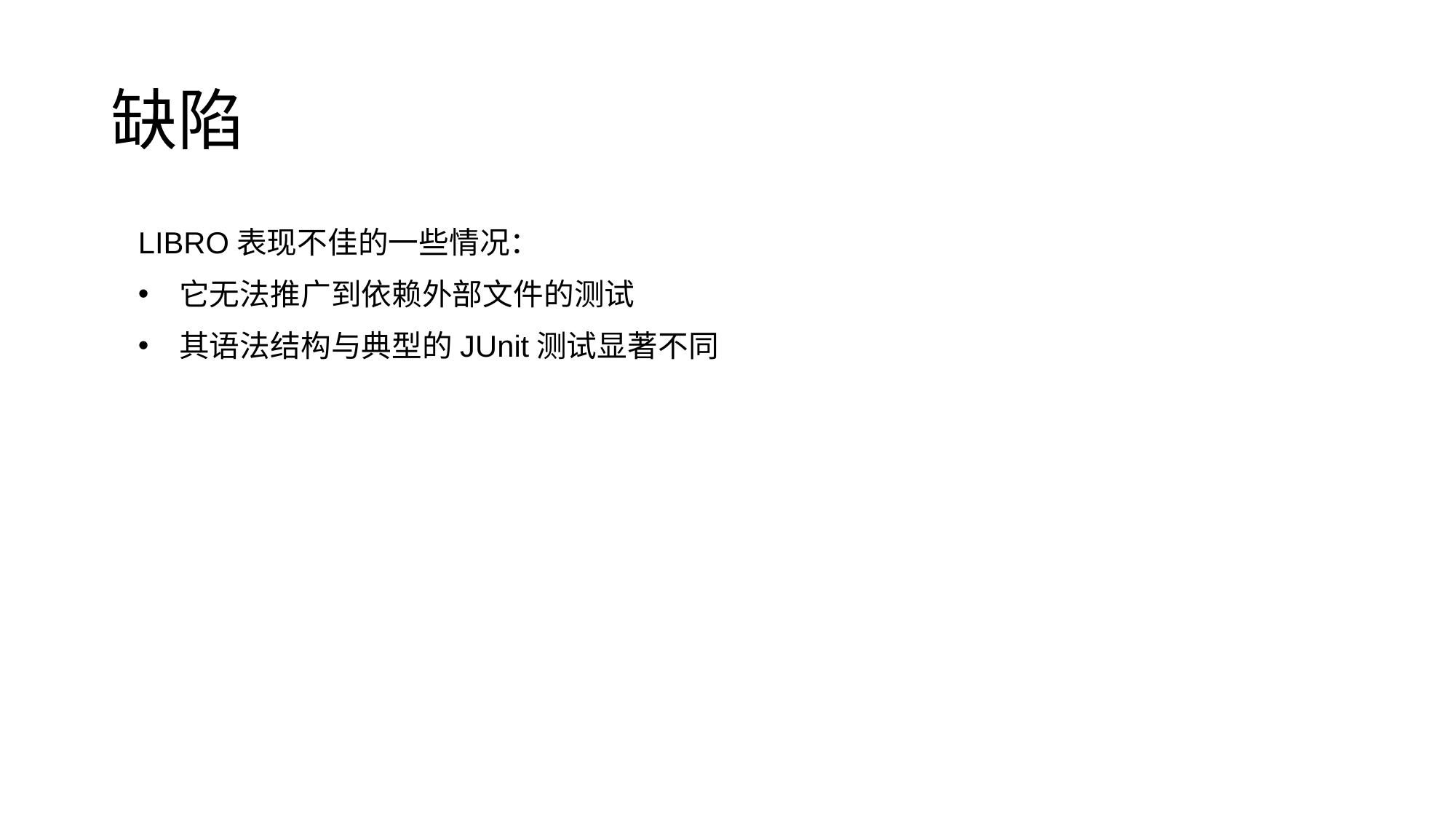

# 缺陷
LIBRO表现不佳的一些情况：
它无法推广到依赖外部文件的测试
其语法结构与典型的JUnit测试显著不同